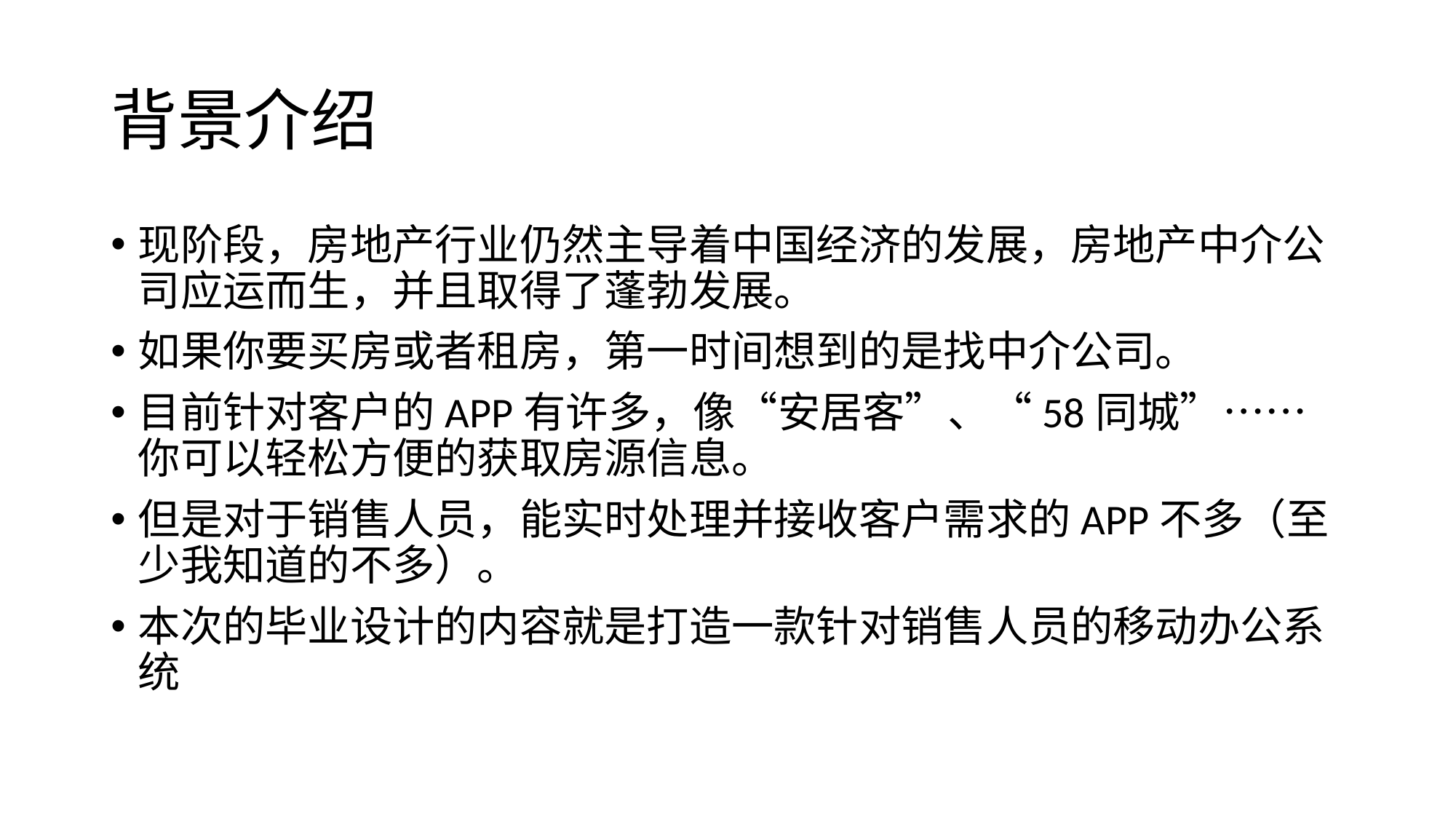

# 背景介绍
现阶段，房地产行业仍然主导着中国经济的发展，房地产中介公司应运而生，并且取得了蓬勃发展。
如果你要买房或者租房，第一时间想到的是找中介公司。
目前针对客户的APP有许多，像“安居客”、“58同城”……你可以轻松方便的获取房源信息。
但是对于销售人员，能实时处理并接收客户需求的APP不多（至少我知道的不多）。
本次的毕业设计的内容就是打造一款针对销售人员的移动办公系统